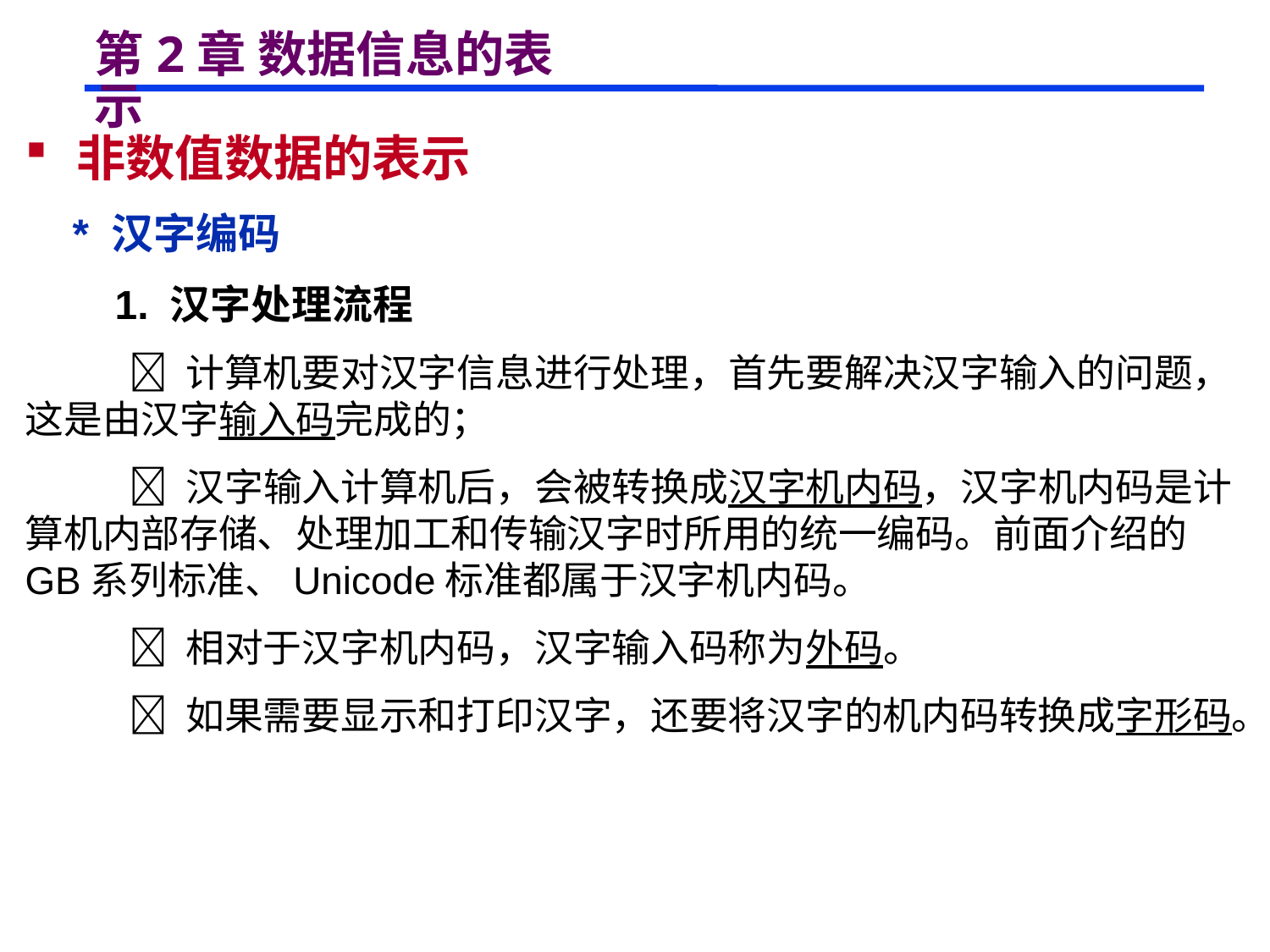

# 第2章 数据信息的表示
 非数值数据的表示
    * 汉字编码
        1. 汉字处理流程
            • 计算机要对汉字信息进行处理，首先要解决汉字输入的问题，这是由汉字输入码完成的；
            • 汉字输入计算机后，会被转换成汉字机内码，汉字机内码是计算机内部存储、处理加工和传输汉字时所用的统一编码。前面介绍的GB系列标准、Unicode标准都属于汉字机内码。
            • 相对于汉字机内码，汉字输入码称为外码。
            • 如果需要显示和打印汉字，还要将汉字的机内码转换成字形码。